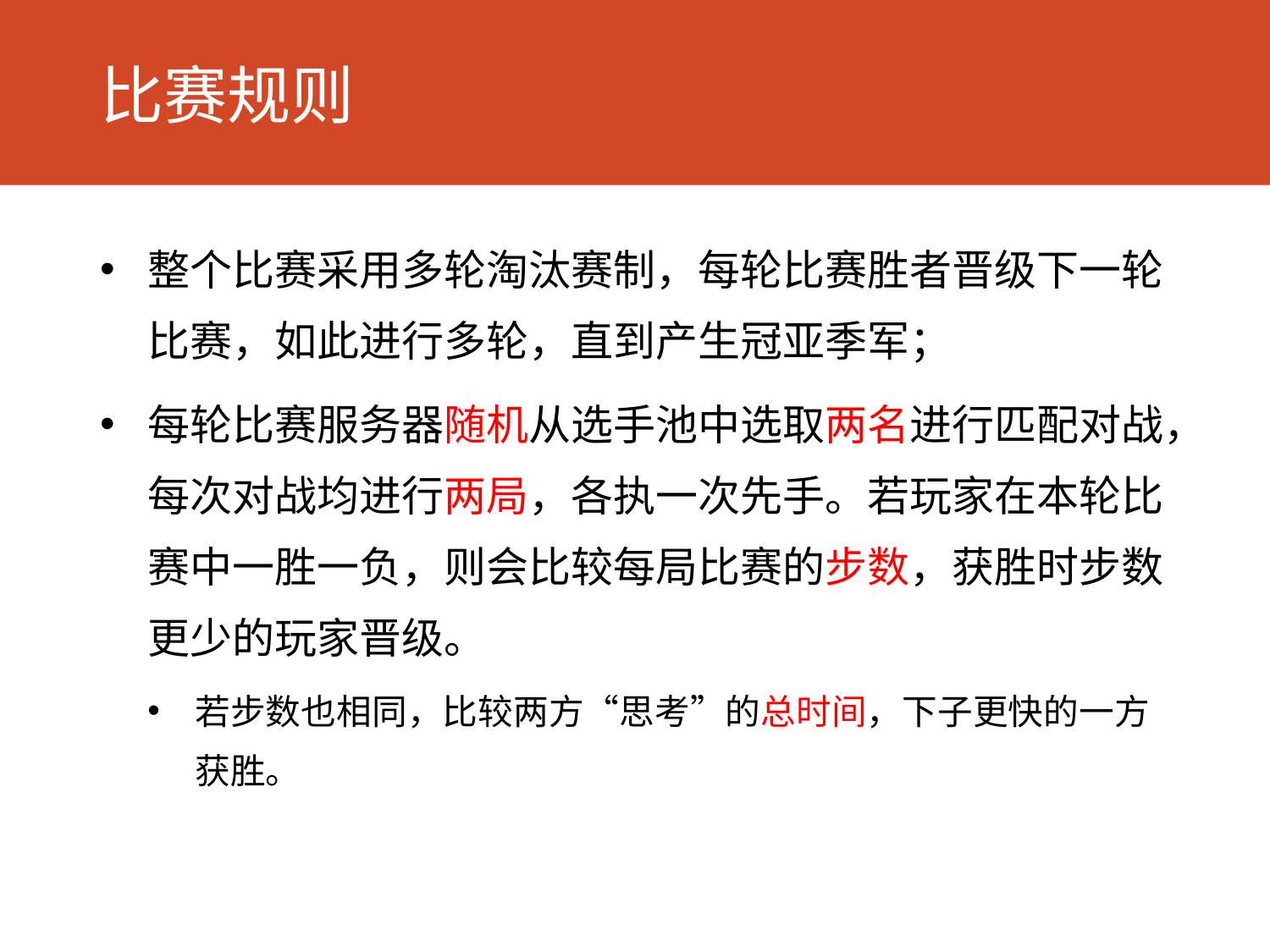

# 比赛规则
整个比赛采用多轮淘汰赛制，每轮比赛胜者晋级下一轮比赛，如此进行多轮，直到产生冠亚季军；
每轮比赛服务器随机从选手池中选取两名进行匹配对战，每次对战均进行两局，各执一次先手。若玩家在本轮比赛中一胜一负，则会比较每局比赛的步数，获胜时步数更少的玩家晋级。
若步数也相同，比较两方“思考”的总时间，下子更快的一方获胜。